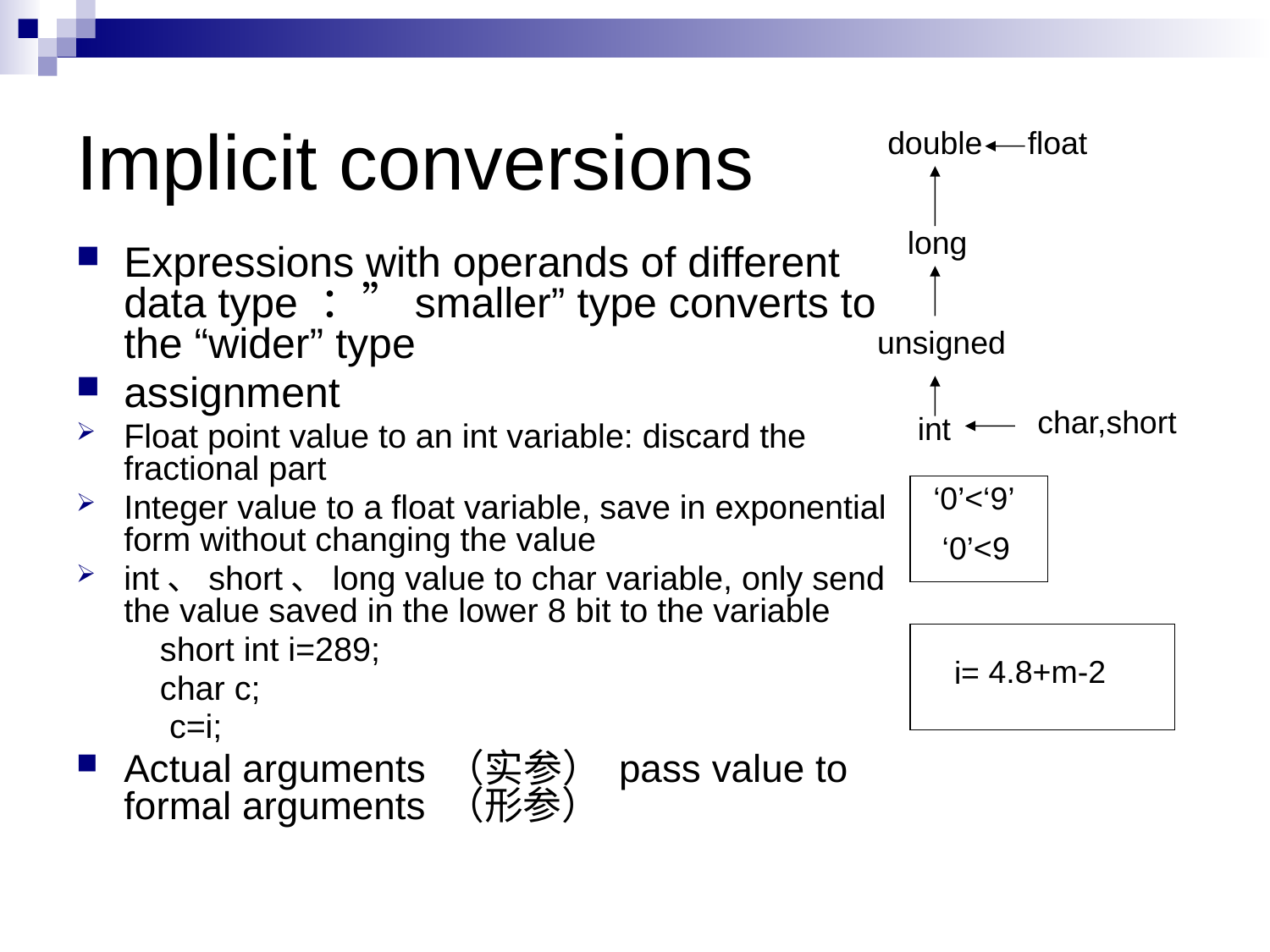

# Implicit conversions
double
float

long
Expressions with operands of different data type ：”smaller” type converts to the “wider” type
assignment
Float point value to an int variable: discard the fractional part
Integer value to a float variable, save in exponential form without changing the value
int、short、long value to char variable, only send the value saved in the lower 8 bit to the variable
         short int i=289;
         char c;
          c=i;
Actual arguments （实参） pass value to formal arguments （形参）

unsigned

char,short
int

‘0’<‘9’
 ‘0’<9

4.8+m-2

i=